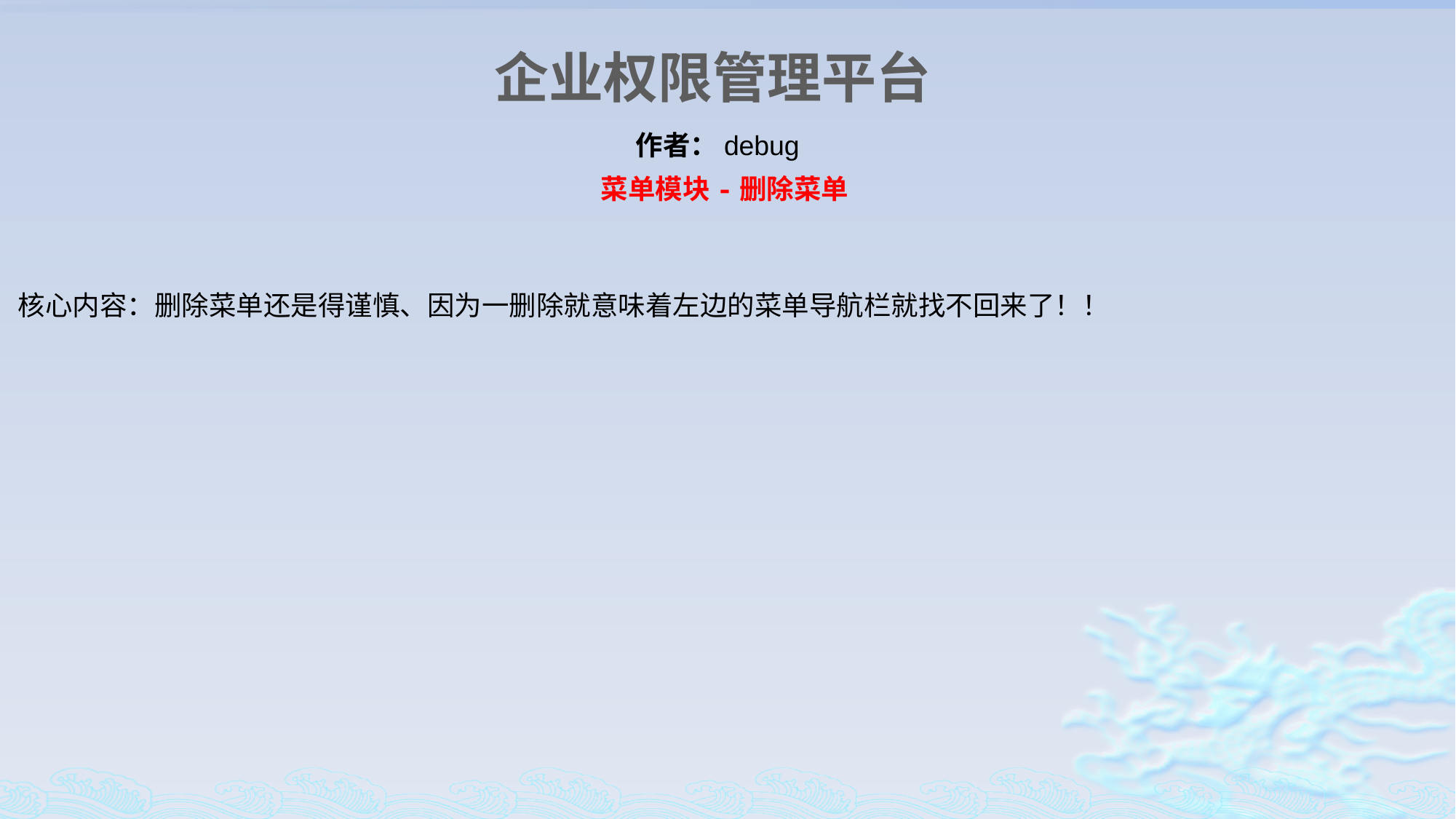

企业权限管理平台
作者：debug
菜单模块-删除菜单
核心内容：删除菜单还是得谨慎、因为一删除就意味着左边的菜单导航栏就找不回来了！！